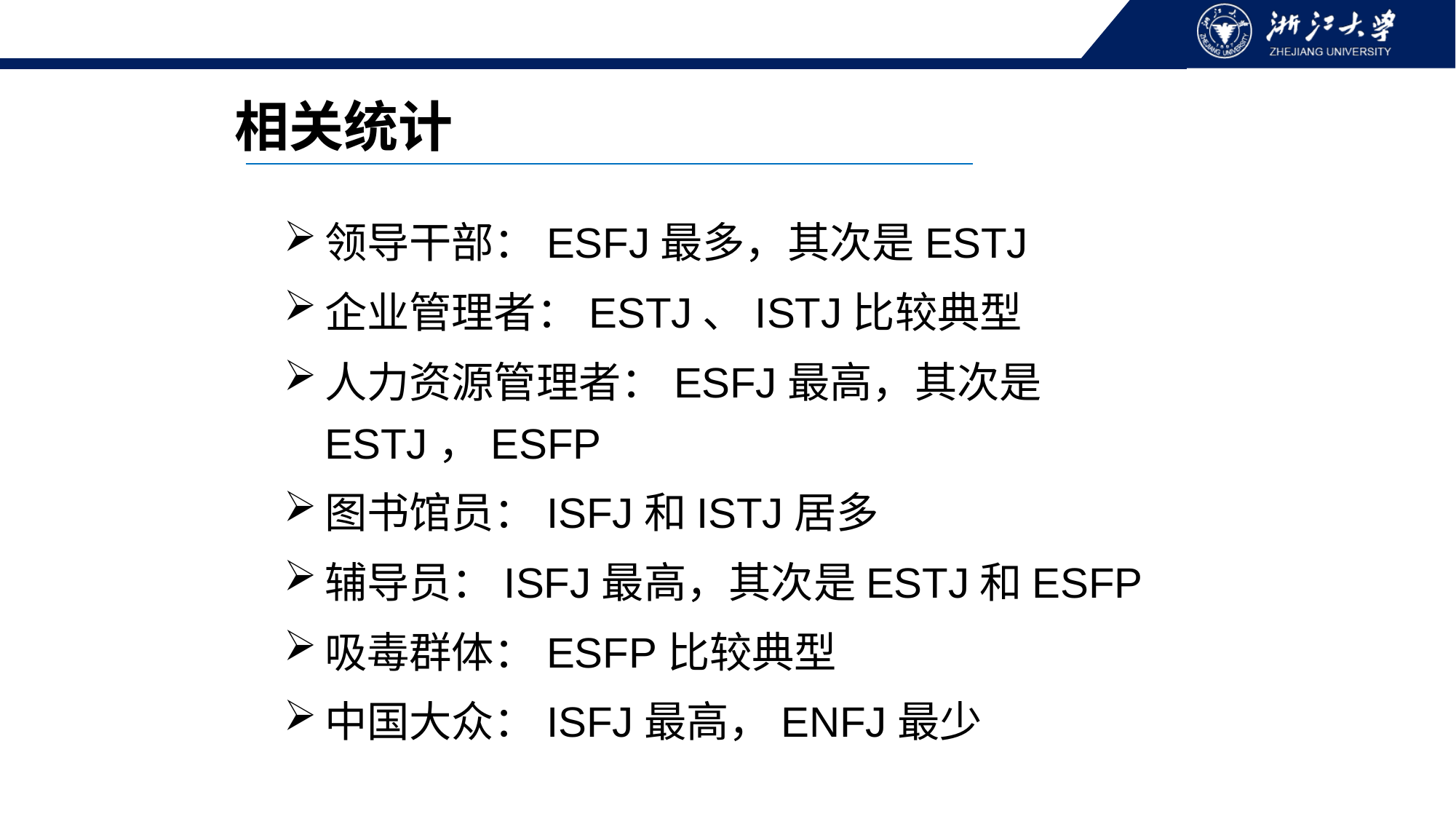

相关统计
领导干部：ESFJ最多，其次是ESTJ
企业管理者：ESTJ、ISTJ比较典型
人力资源管理者：ESFJ最高，其次是ESTJ，ESFP
图书馆员：ISFJ和ISTJ居多
辅导员：ISFJ最高，其次是ESTJ和ESFP
吸毒群体：ESFP比较典型
中国大众：ISFJ最高，ENFJ最少